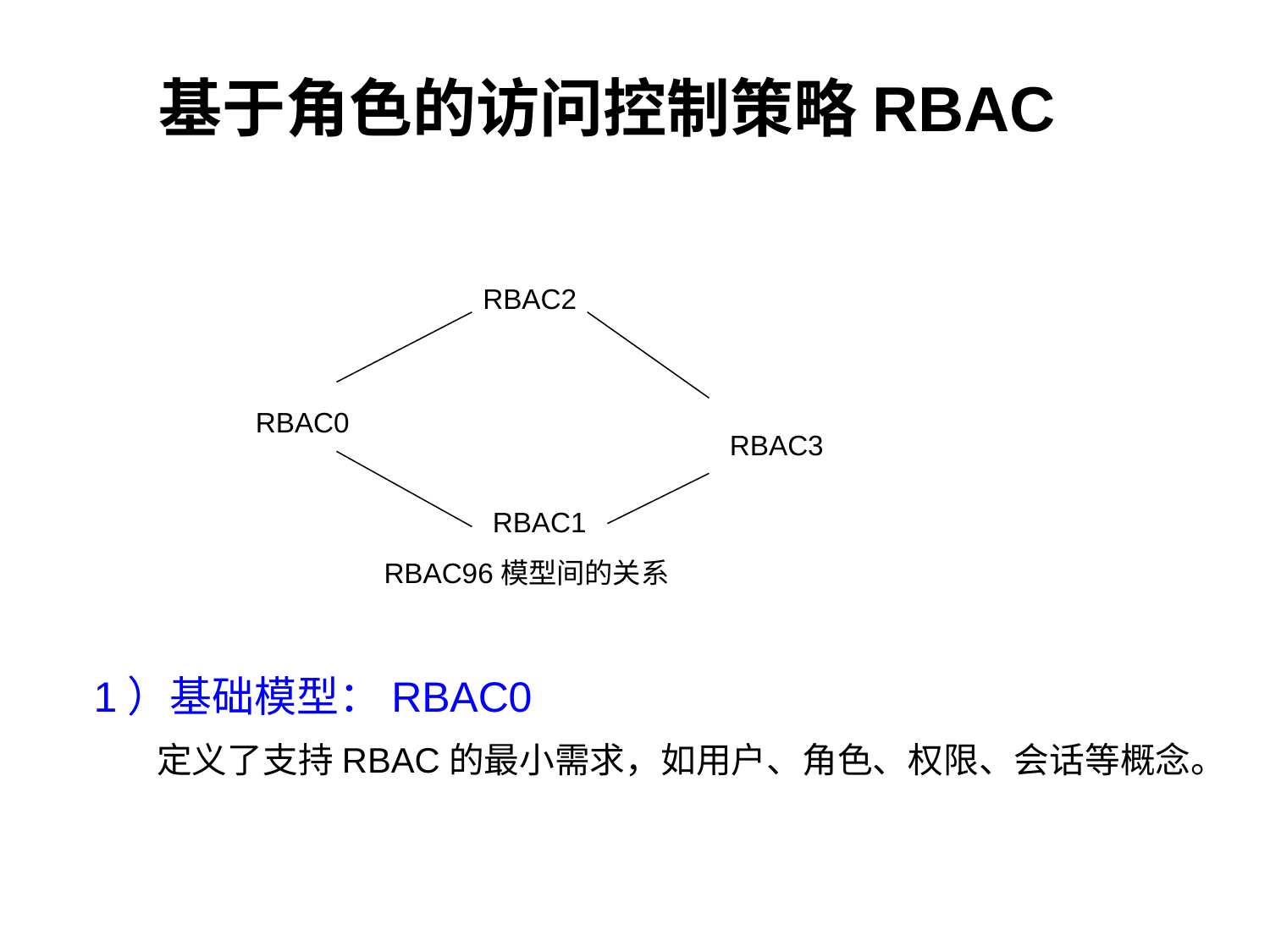

# 基于角色的访问控制策略RBAC
RBAC2

RBAC0
RBAC3

RBAC1
 RBAC96模型间的关系
1）基础模型：RBAC0
       定义了支持RBAC的最小需求，如用户、角色、权限、会话等概念。